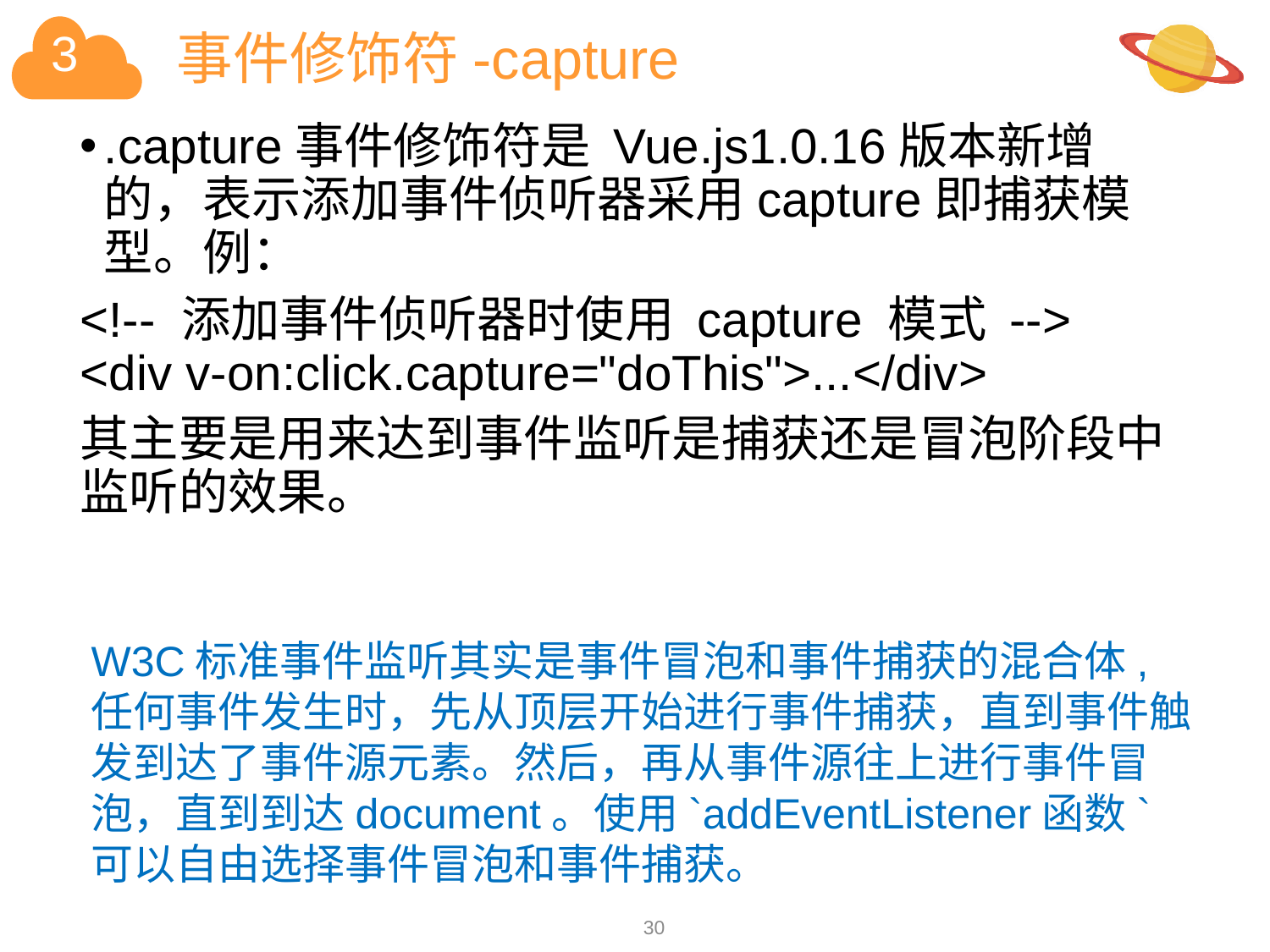

# 事件修饰符-capture
.capture事件修饰符是 Vue.js1.0.16版本新增的，表示添加事件侦听器采用capture即捕获模型。例：
<!-- 添加事件侦听器时使用 capture 模式 -->
<div v-on:click.capture="doThis">...</div>
其主要是用来达到事件监听是捕获还是冒泡阶段中监听的效果。
W3C标准事件监听其实是事件冒泡和事件捕获的混合体,任何事件发生时，先从顶层开始进行事件捕获，直到事件触发到达了事件源元素。然后，再从事件源往上进行事件冒泡，直到到达document。使用`addEventListener函数`可以自由选择事件冒泡和事件捕获。
30